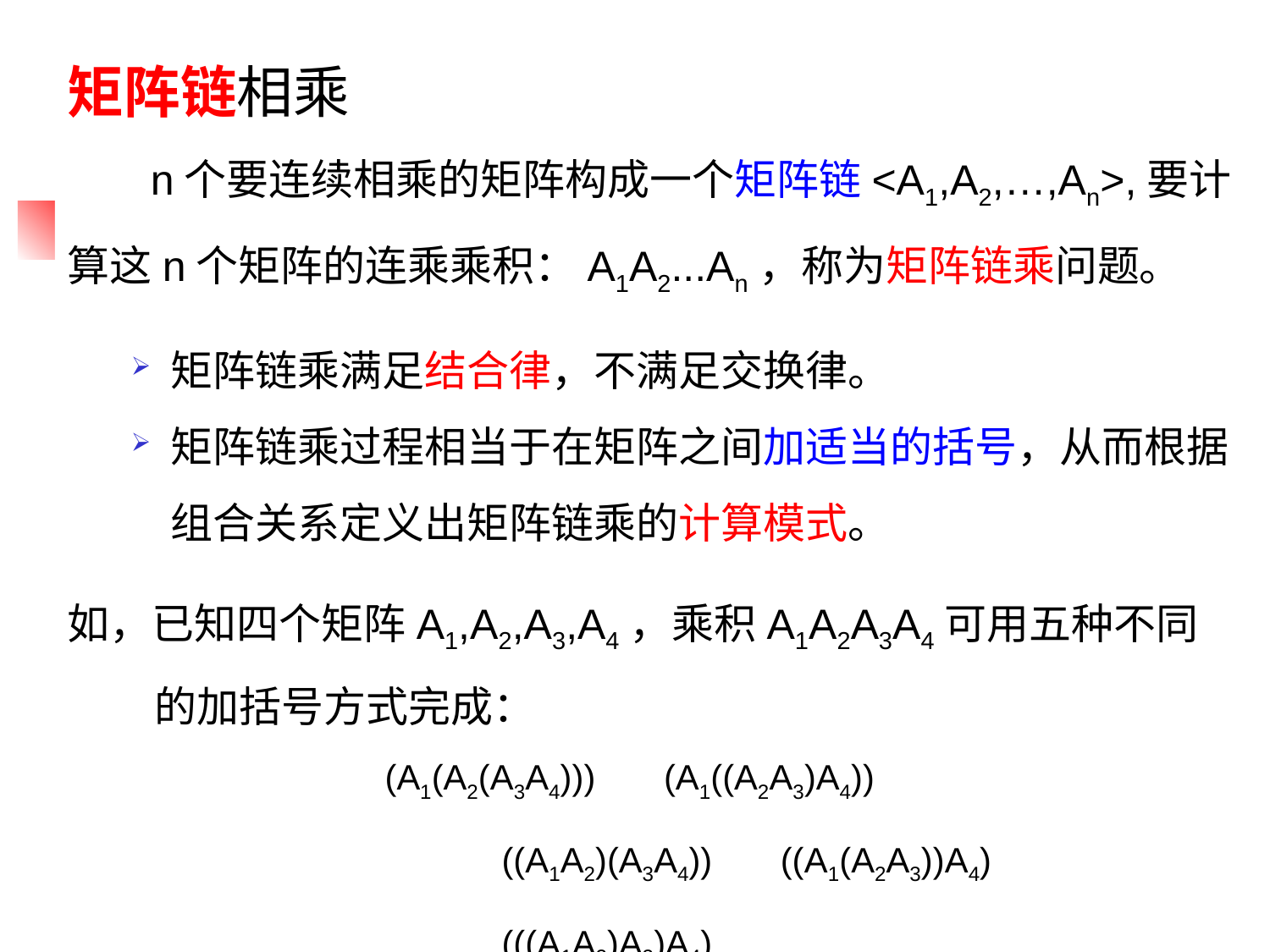

矩阵链相乘
       n个要连续相乘的矩阵构成一个矩阵链<A1,A2,…,An>,要计算这n个矩阵的连乘乘积：A1A2...An，称为矩阵链乘问题。
矩阵链乘满足结合律，不满足交换律。
矩阵链乘过程相当于在矩阵之间加适当的括号，从而根据组合关系定义出矩阵链乘的计算模式。
如，已知四个矩阵A1,A2,A3,A4，乘积A1A2A3A4可用五种不同的加括号方式完成：
                (A1(A2(A3A4)))       (A1((A2A3)A4))
                            ((A1A2)(A3A4))       ((A1(A2A3))A4)
                            (((A1A2)A3)A4)